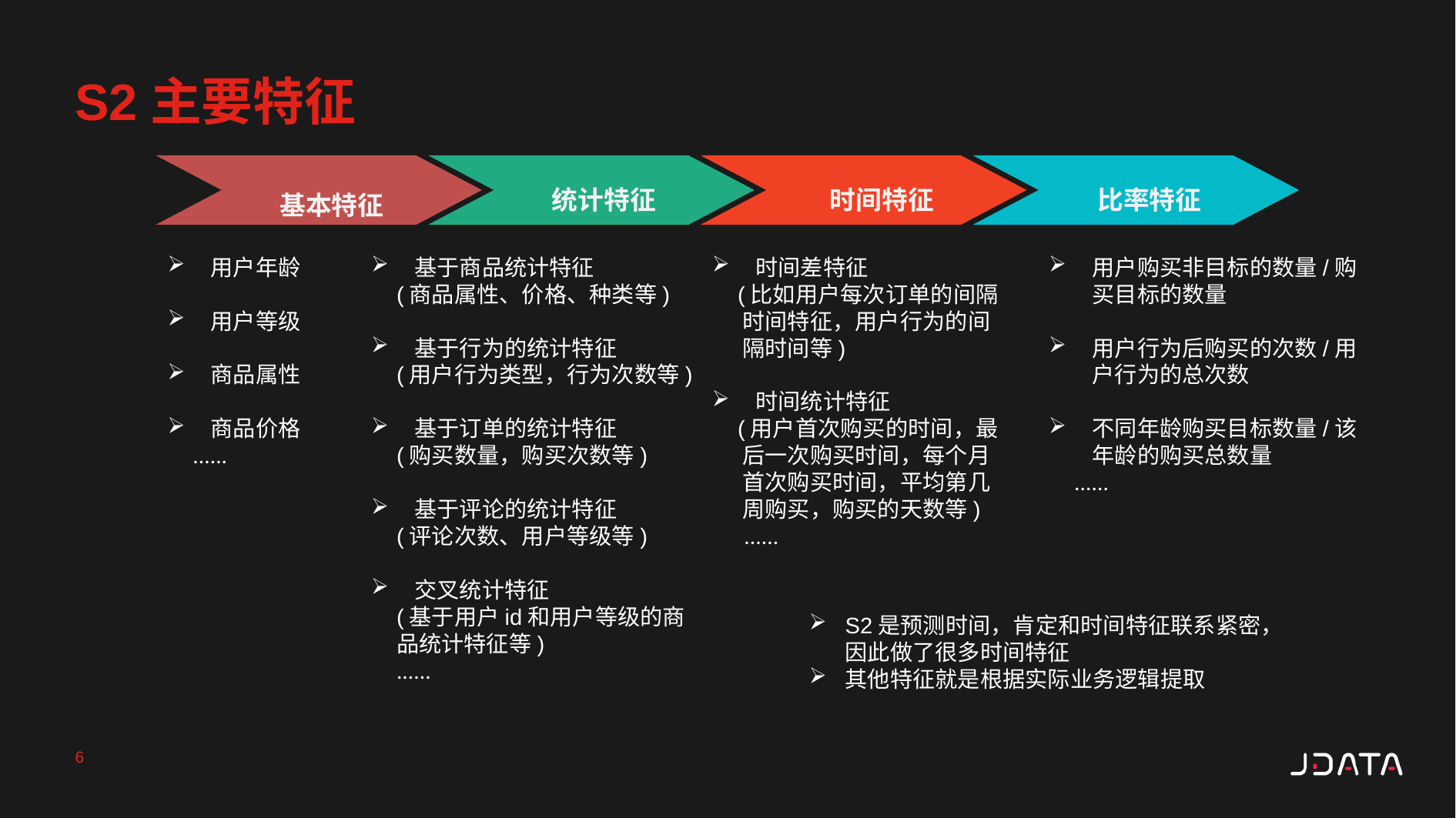

S2主要特征

基本特征

统计特征

比率特征
时间特征
用户年龄

用户等级

商品属性

商品价格
    ......

基于商品统计特征
    (商品属性、价格、种类等)

基于行为的统计特征
    (用户行为类型，行为次数等)

基于订单的统计特征
    (购买数量，购买次数等)

基于评论的统计特征
    (评论次数、用户等级等)

交叉统计特征
    (基于用户id和用户等级的商
    品统计特征等)
    ......
时间差特征
    (比如用户每次订单的间隔
     时间特征，用户行为的间
     隔时间等)

时间统计特征
    (用户首次购买的时间，最
     后一次购买时间，每个月
     首次购买时间，平均第几
     周购买，购买的天数等)
     ......

用户购买非目标的数量/购买目标的数量

用户行为后购买的次数/用户行为的总次数

不同年龄购买目标数量/该年龄的购买总数量
    ......

S2是预测时间，肯定和时间特征联系紧密，因此做了很多时间特征
其他特征就是根据实际业务逻辑提取

6